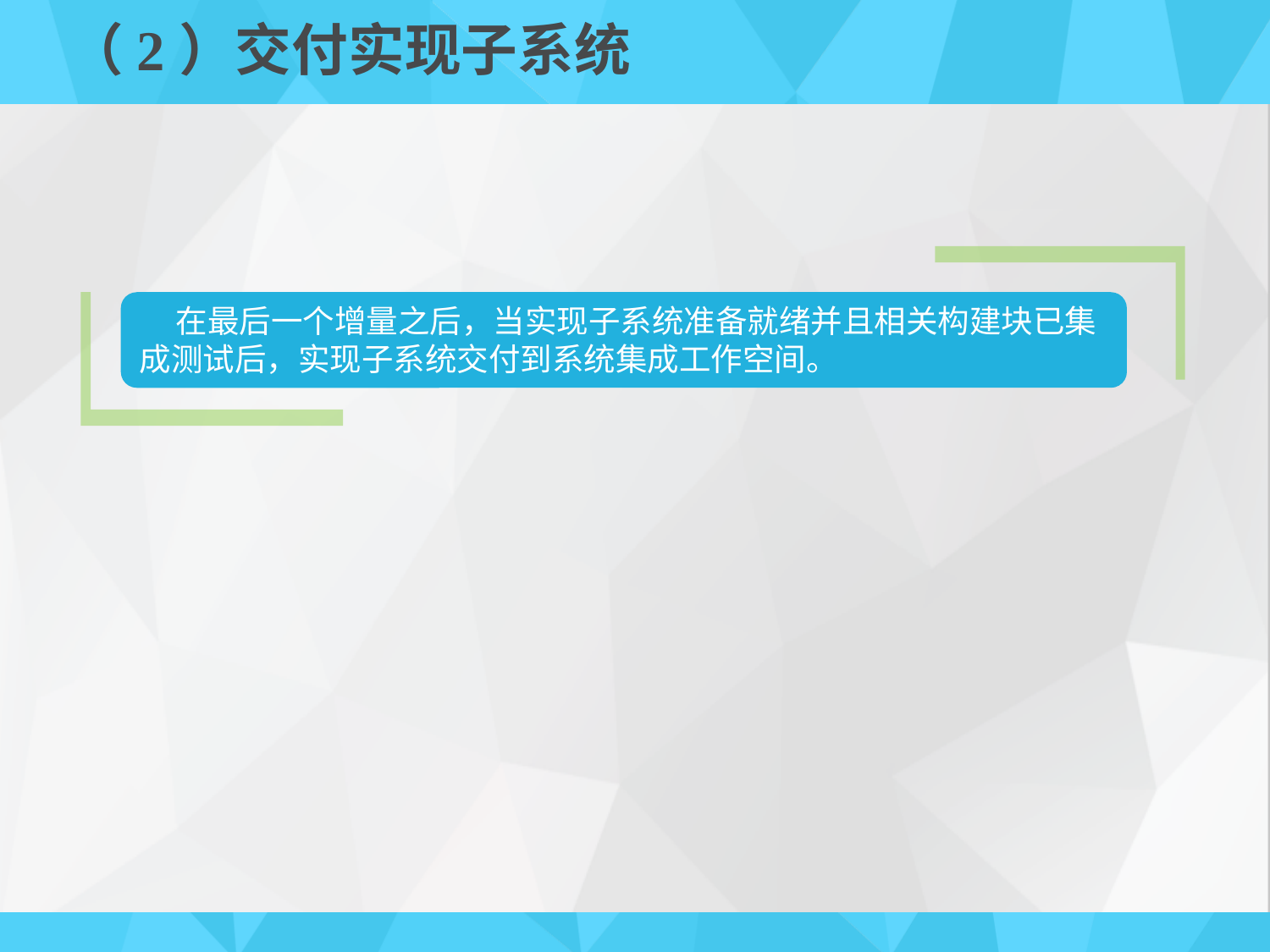

# （2）交付实现子系统

    在最后一个增量之后，当实现子系统准备就绪并且相关构建块已集成测试后，实现子系统交付到系统集成工作空间。